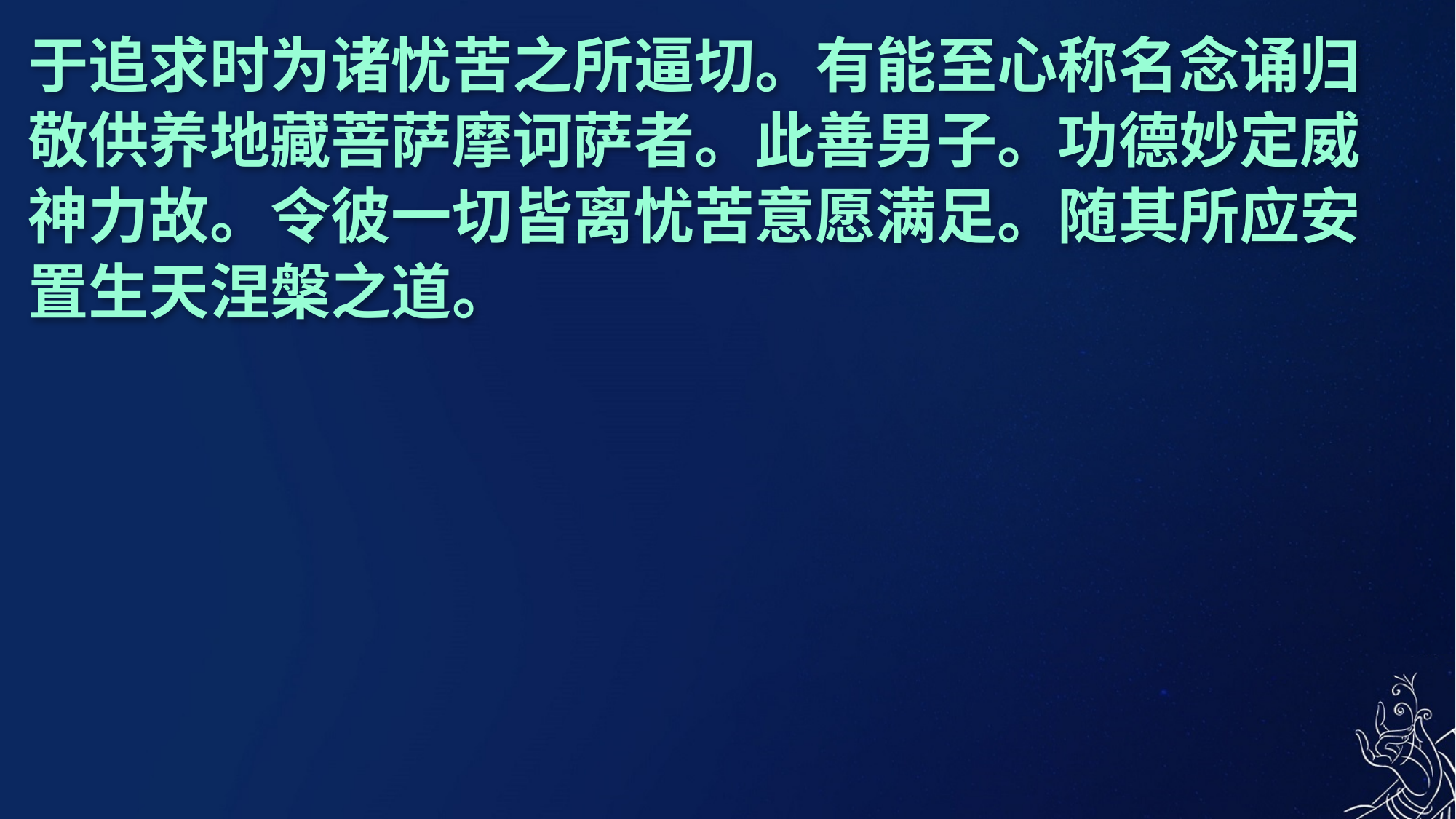

于追求时为诸忧苦之所逼切。有能至心称名念诵归敬供养地藏菩萨摩诃萨者。此善男子。功德妙定威神力故。令彼一切皆离忧苦意愿满足。随其所应安置生天涅槃之道。